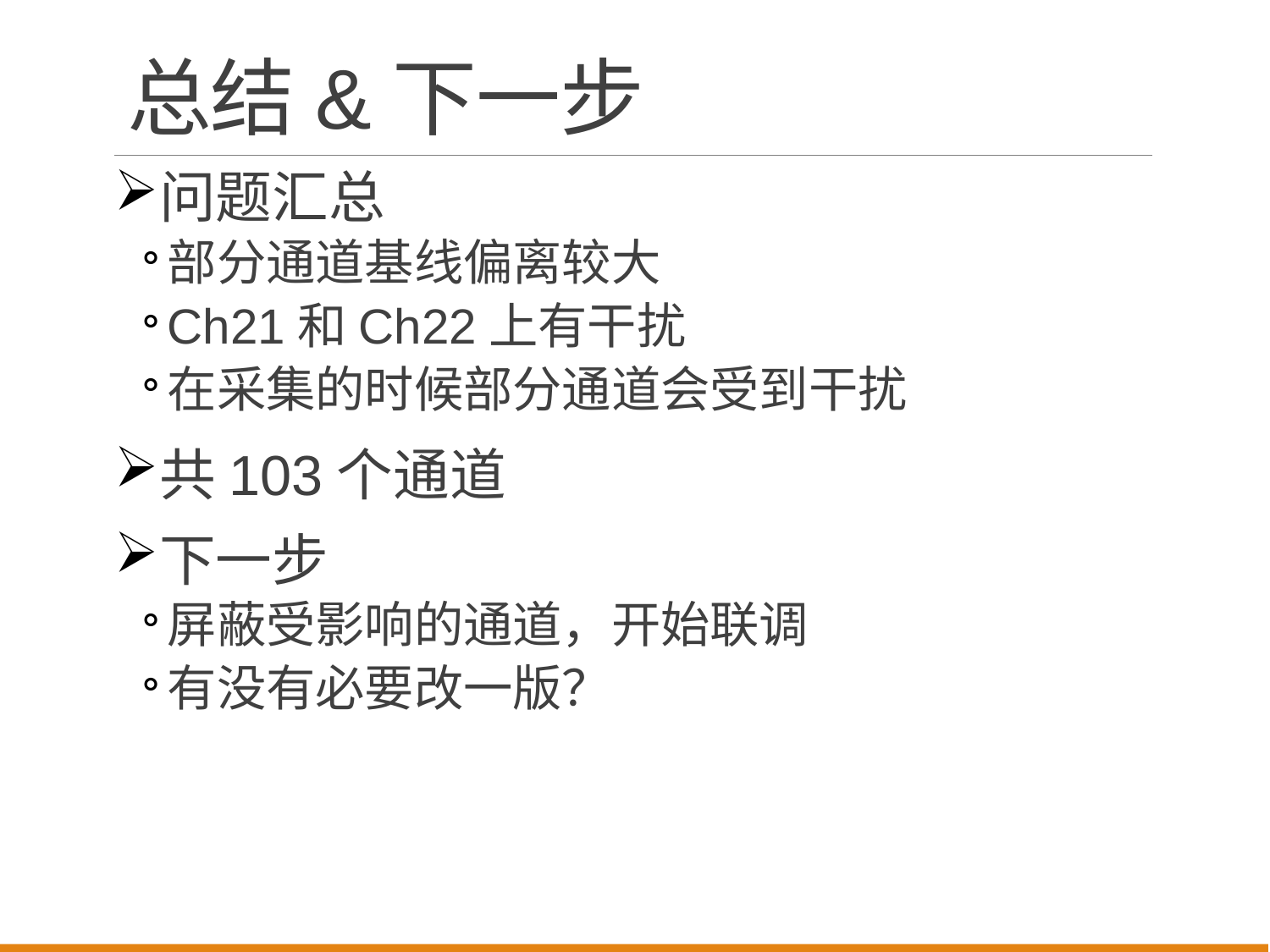

# 总结&下一步
问题汇总
部分通道基线偏离较大
Ch21和Ch22上有干扰
在采集的时候部分通道会受到干扰
共103个通道
下一步
屏蔽受影响的通道，开始联调
有没有必要改一版？